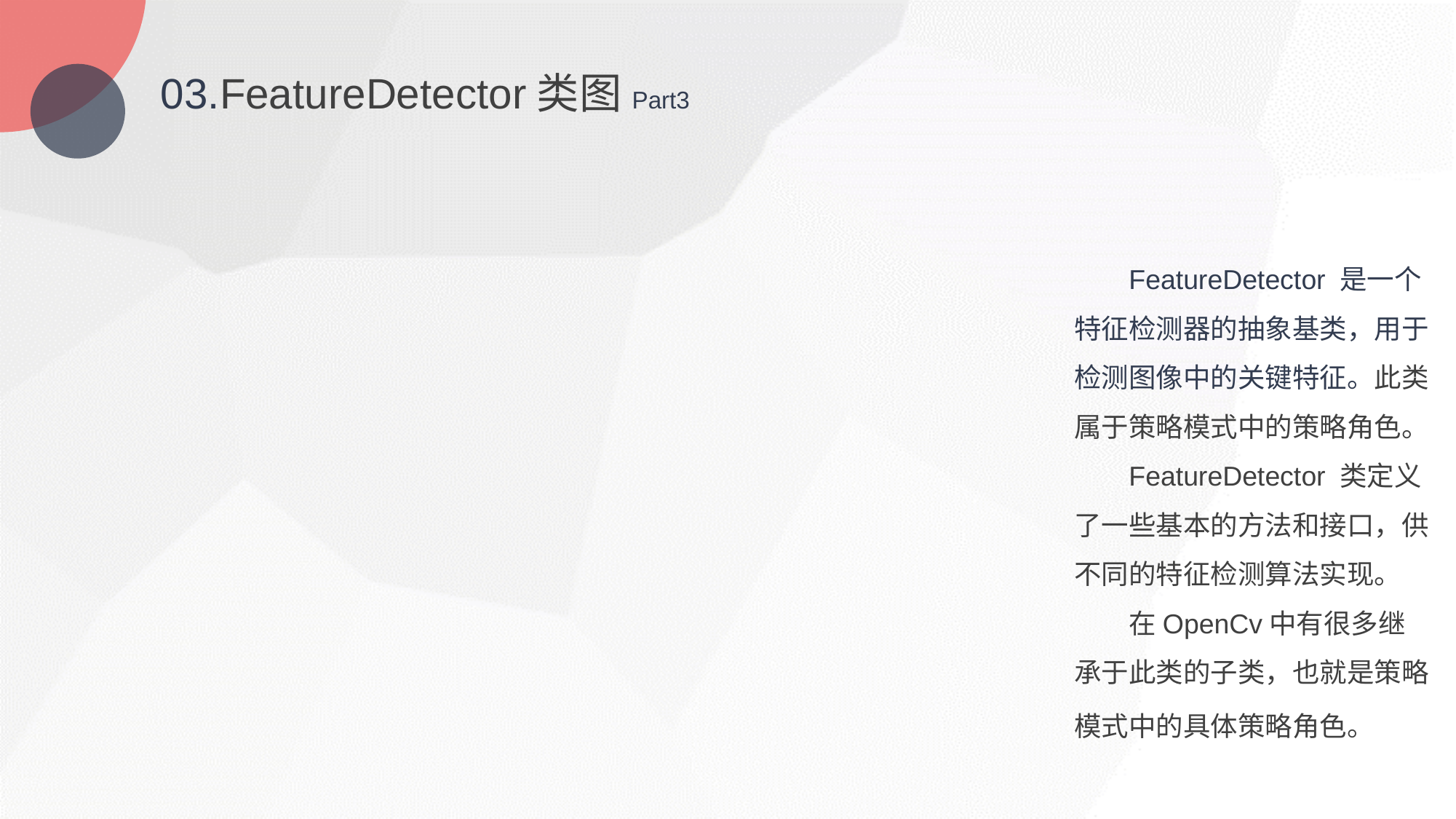

03.FeatureDetector类图Part3
FeatureDetector 是一个特征检测器的抽象基类，用于检测图像中的关键特征。此类属于策略模式中的策略角色。
FeatureDetector 类定义了一些基本的方法和接口，供不同的特征检测算法实现。
在OpenCv中有很多继承于此类的子类，也就是策略模式中的具体策略角色。